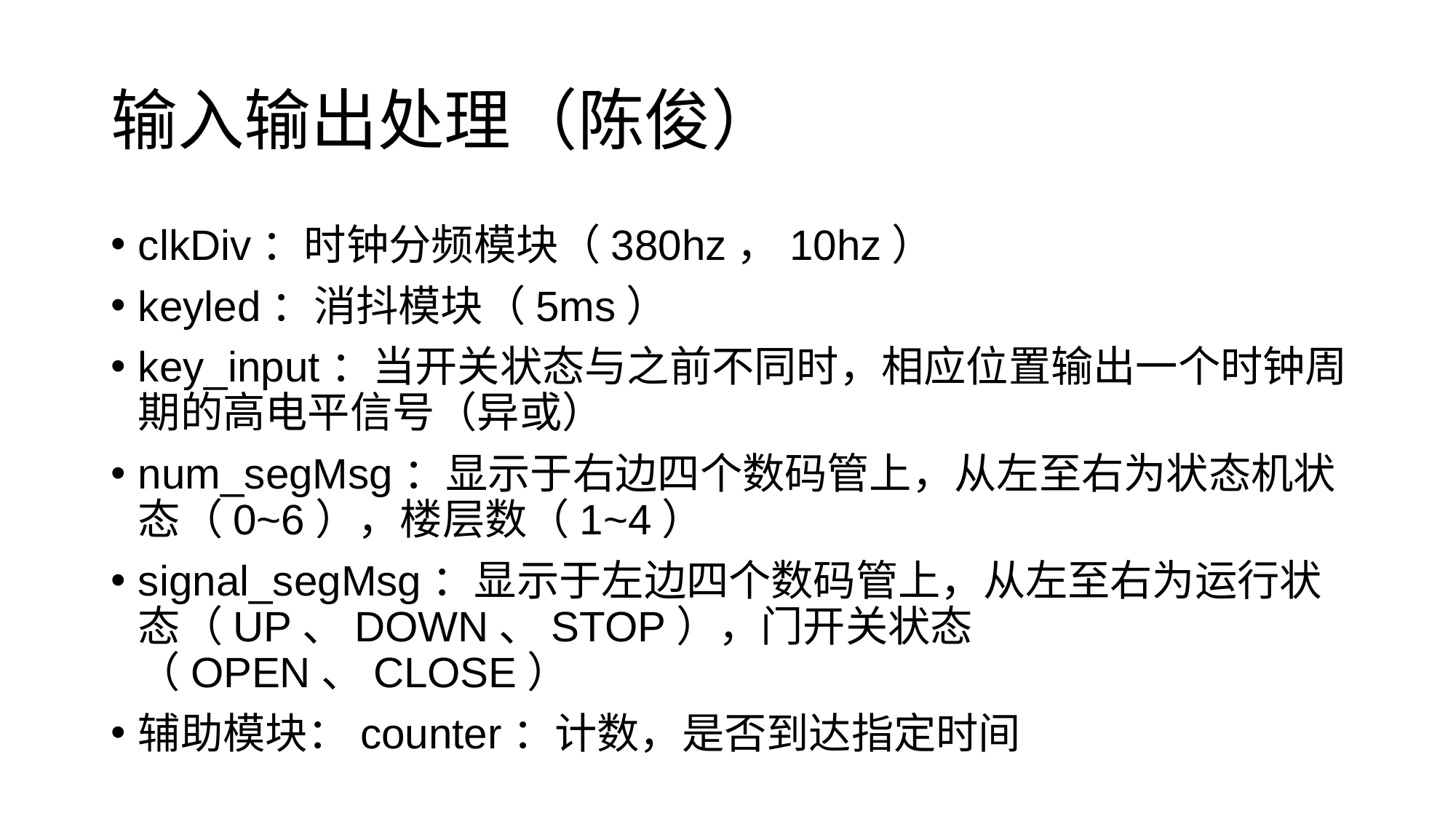

# 输入输出处理（陈俊）
clkDiv：时钟分频模块（380hz，10hz）
keyled：消抖模块（5ms）
key_input：当开关状态与之前不同时，相应位置输出一个时钟周期的高电平信号（异或）
num_segMsg：显示于右边四个数码管上，从左至右为状态机状态（0~6），楼层数（1~4）
signal_segMsg：显示于左边四个数码管上，从左至右为运行状态（UP、DOWN、STOP），门开关状态（OPEN、CLOSE）
辅助模块：counter：计数，是否到达指定时间